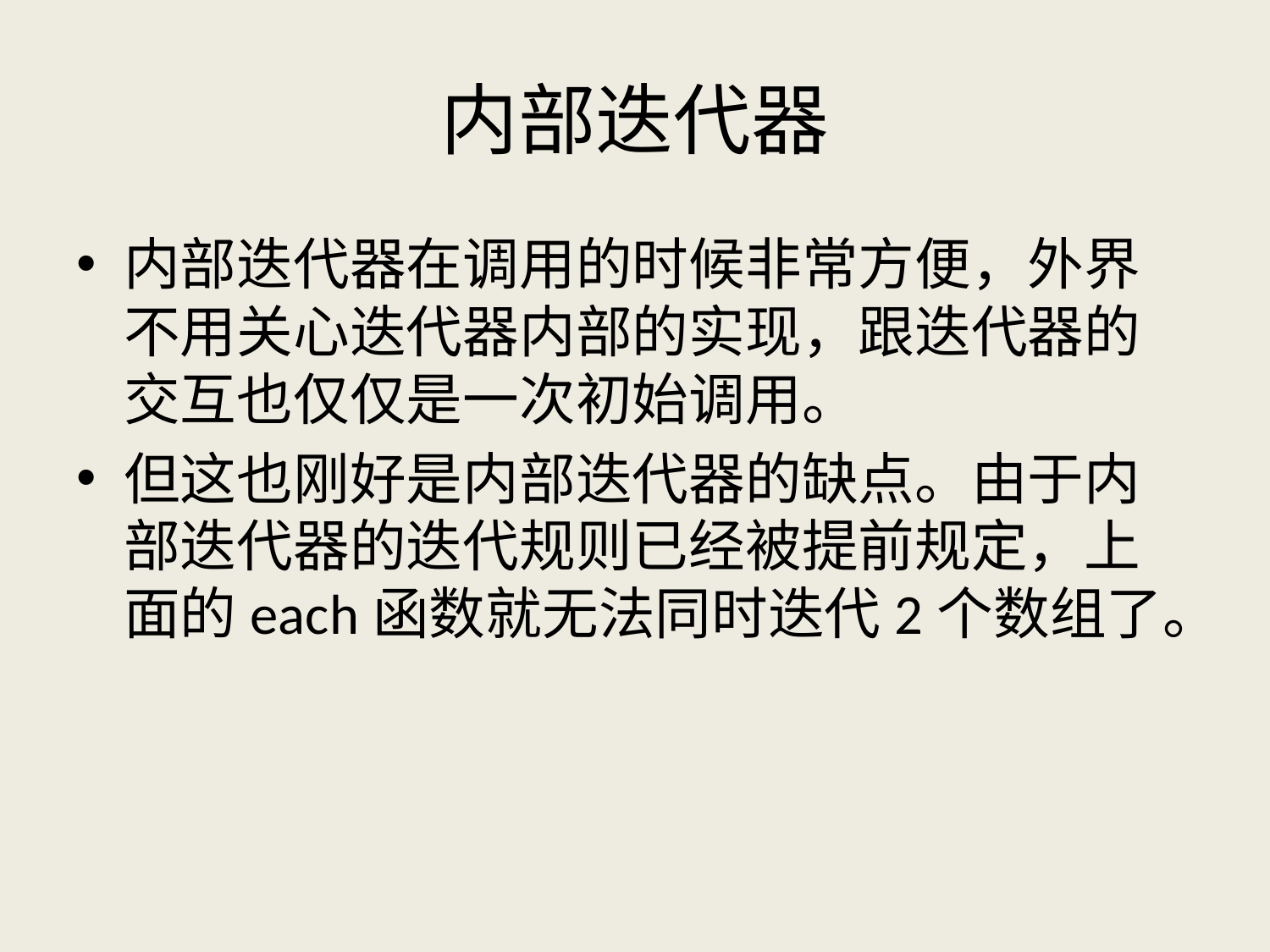

# 内部迭代器
内部迭代器在调用的时候非常方便，外界不用关心迭代器内部的实现，跟迭代器的交互也仅仅是一次初始调用。
但这也刚好是内部迭代器的缺点。由于内部迭代器的迭代规则已经被提前规定，上面的each函数就无法同时迭代2个数组了。